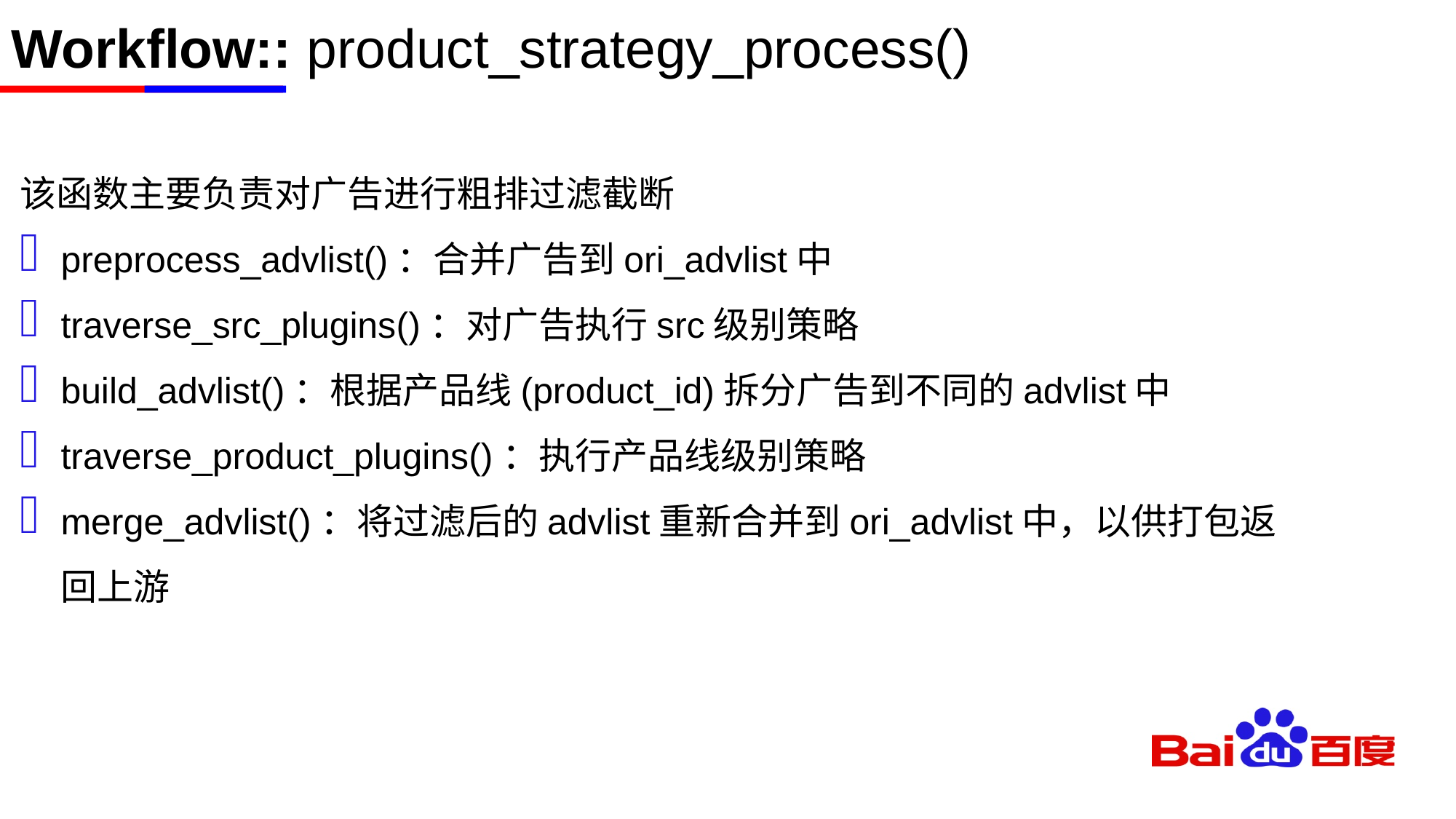

# Workflow:: product_strategy_process()
该函数主要负责对广告进行粗排过滤截断
preprocess_advlist()：合并广告到ori_advlist中
traverse_src_plugins()：对广告执行src级别策略
build_advlist()：根据产品线(product_id)拆分广告到不同的advlist中
traverse_product_plugins()：执行产品线级别策略
merge_advlist()：将过滤后的advlist重新合并到ori_advlist中，以供打包返回上游